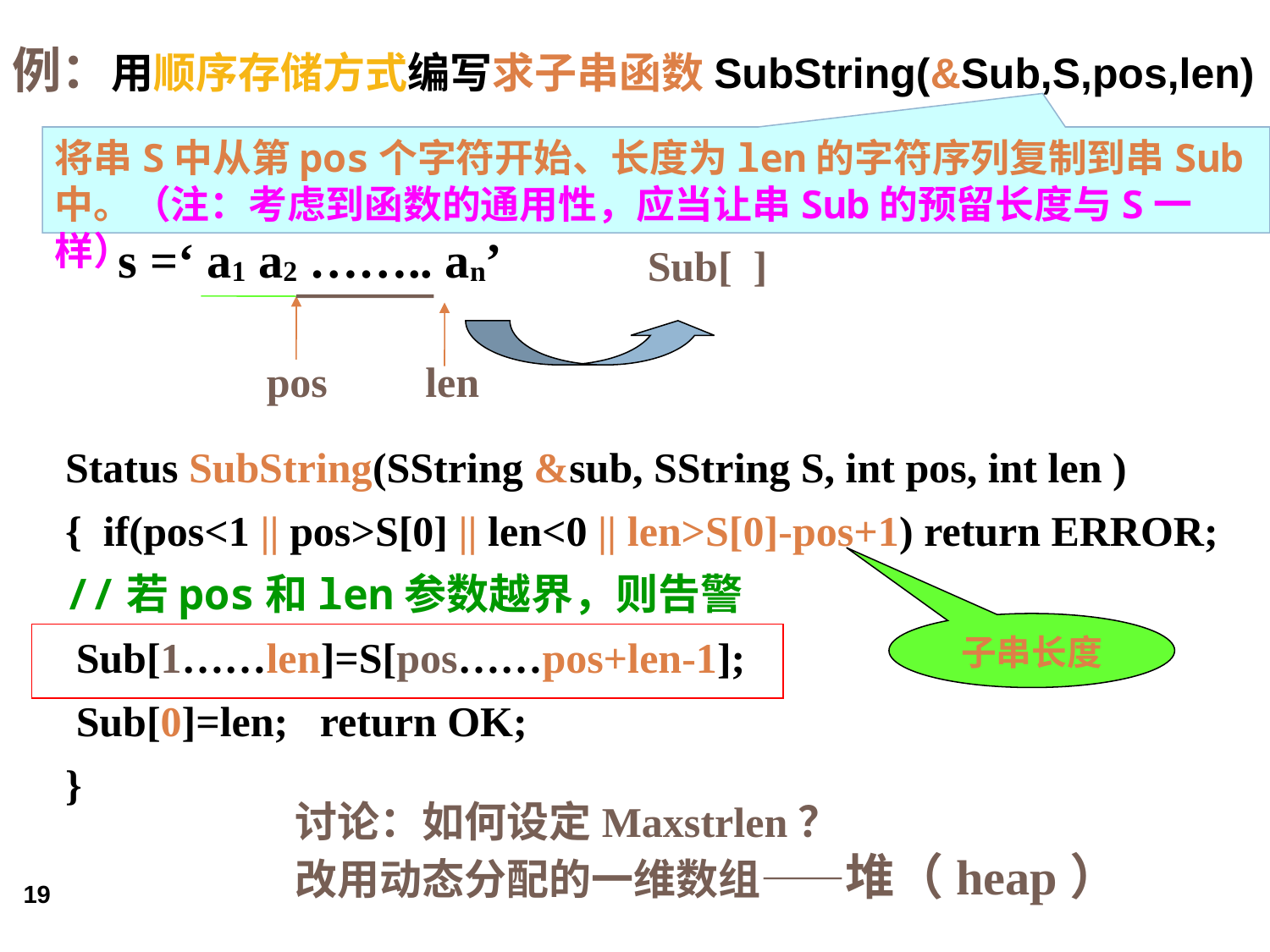

例：用顺序存储方式编写求子串函数SubString(&Sub,S,pos,len)
将串S中从第pos个字符开始、长度为len的字符序列复制到串Sub中。（注：考虑到函数的通用性，应当让串Sub的预留长度与S一样）
s =‘ a1 a2 …….. an’
Sub[  ]

pos
len
Status SubString(SString &sub, SString S, int pos, int len )
{  if(pos<1 || pos>S[0] || len<0 || len>S[0]-pos+1) return ERROR;
//若pos和len参数越界，则告警
 Sub[1……len]=S[pos……pos+len-1];
 Sub[0]=len;   return OK;
}
子串长度

讨论：如何设定Maxstrlen？
改用动态分配的一维数组——堆（heap）
19